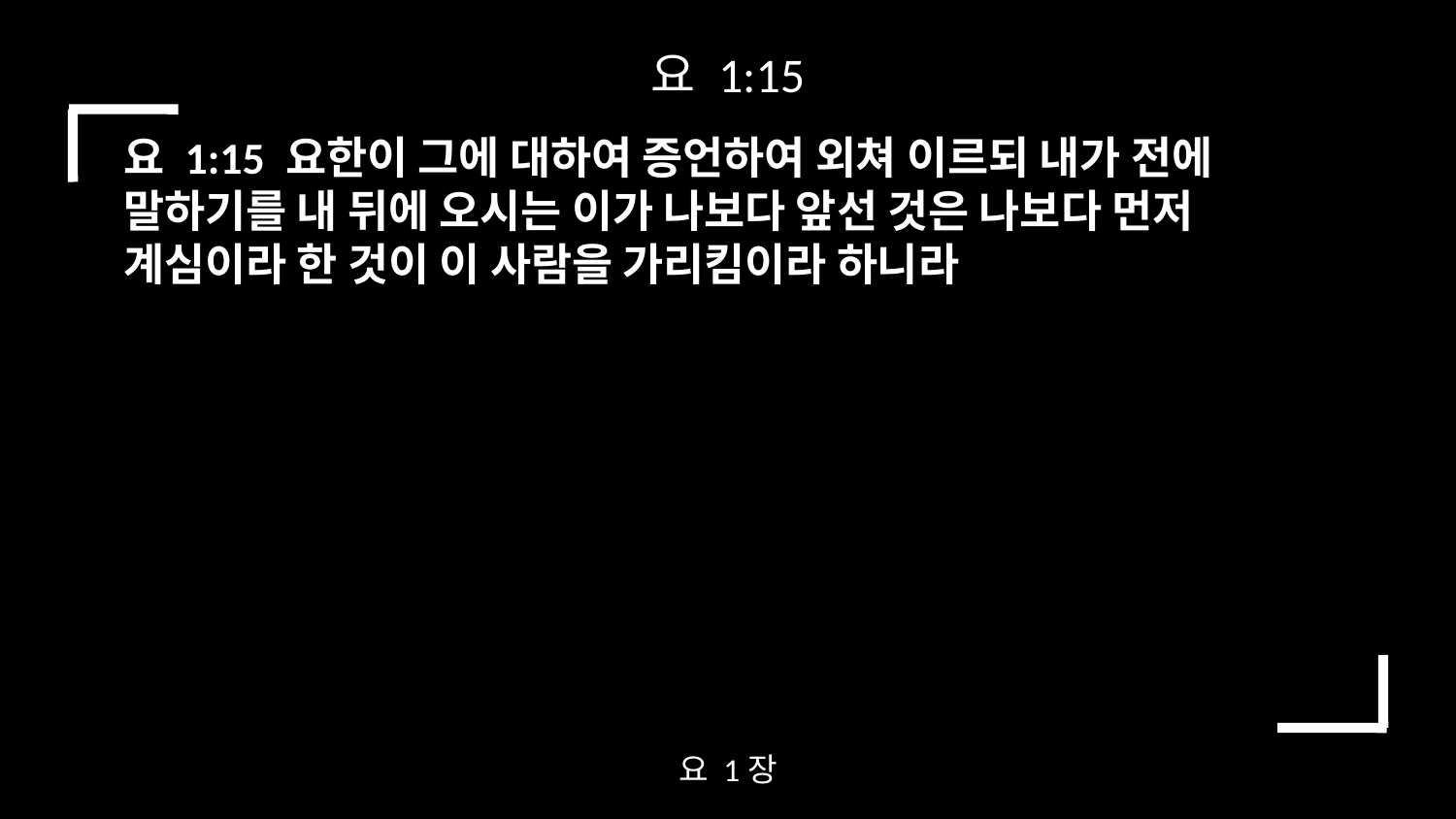

요 1:15

요 1:15 요한이 그에 대하여 증언하여 외쳐 이르되 내가 전에 말하기를 내 뒤에 오시는 이가 나보다 앞선 것은 나보다 먼저 계심이라 한 것이 이 사람을 가리킴이라 하니라

요 1장